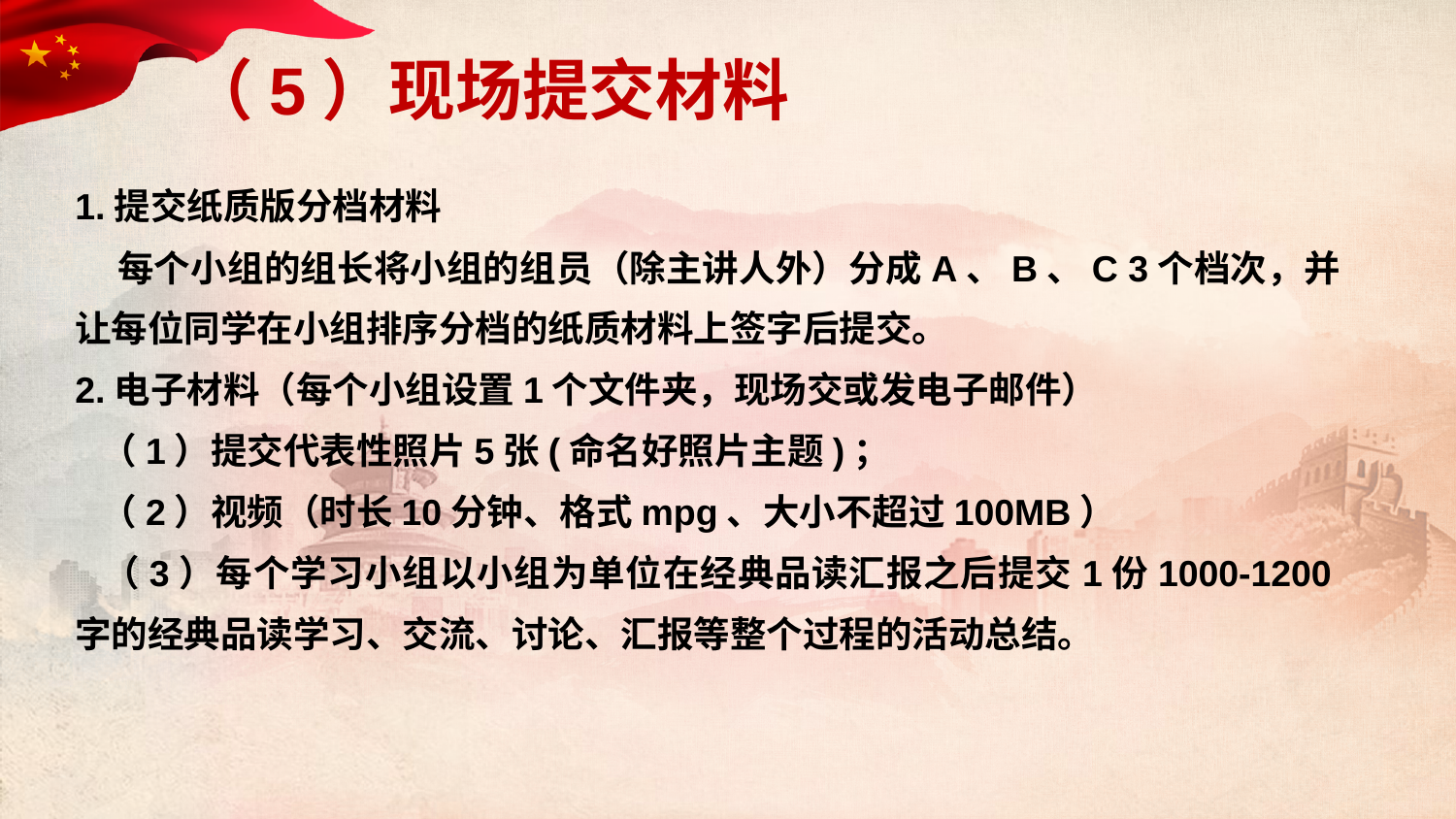

# （5）现场提交材料

1.提交纸质版分档材料
    每个小组的组长将小组的组员（除主讲人外）分成A、B、C 3个档次，并让每位同学在小组排序分档的纸质材料上签字后提交。
2.电子材料（每个小组设置1个文件夹，现场交或发电子邮件）
  （1）提交代表性照片5张(命名好照片主题)；
  （2）视频（时长10分钟、格式mpg、大小不超过100MB）
  （3）每个学习小组以小组为单位在经典品读汇报之后提交1份1000-1200字的经典品读学习、交流、讨论、汇报等整个过程的活动总结。